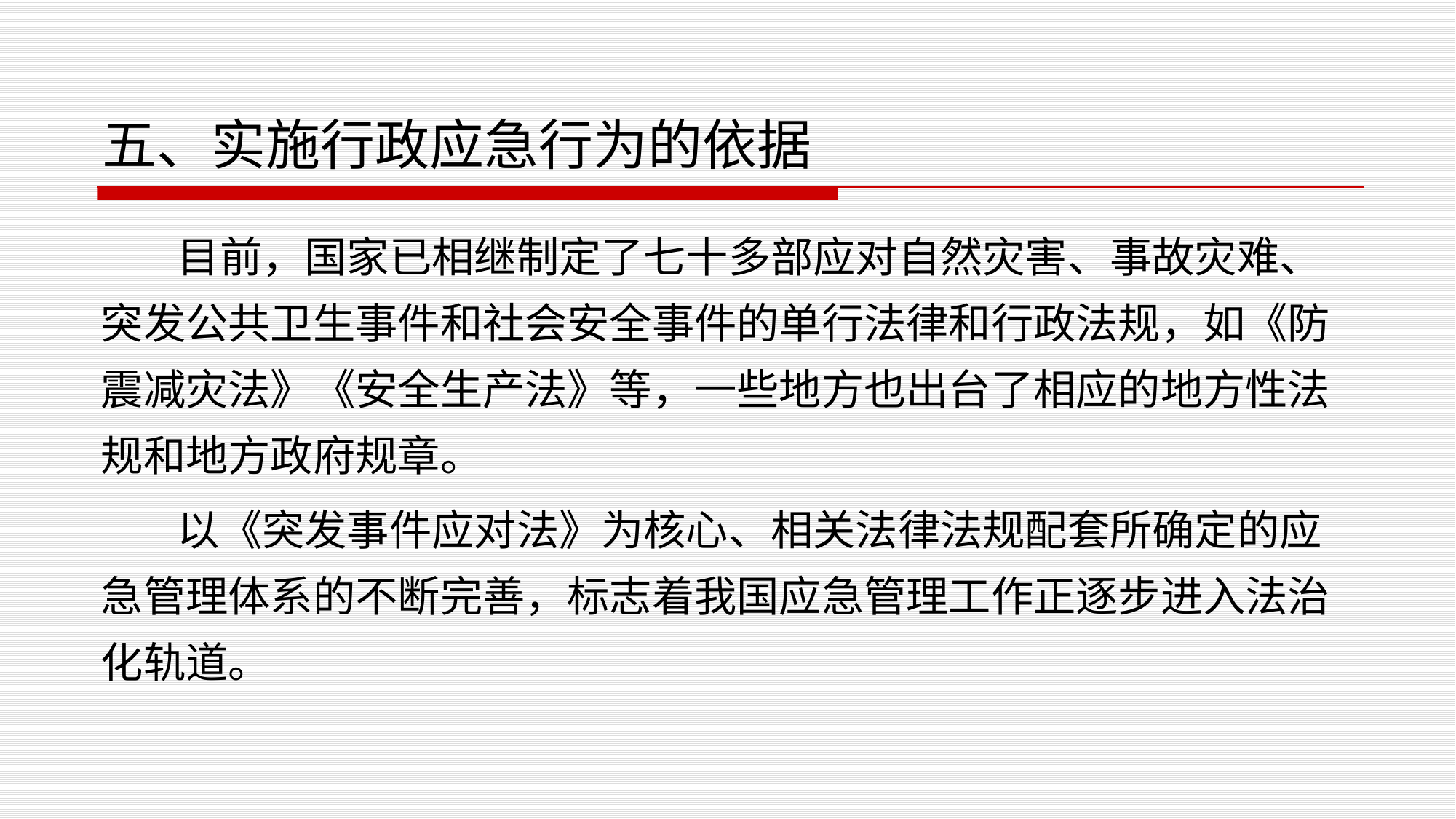

# 五、实施行政应急行为的依据
       目前，国家已相继制定了七十多部应对自然灾害、事故灾难、突发公共卫生事件和社会安全事件的单行法律和行政法规，如《防震减灾法》《安全生产法》等，一些地方也出台了相应的地方性法规和地方政府规章。
       以《突发事件应对法》为核心、相关法律法规配套所确定的应急管理体系的不断完善，标志着我国应急管理工作正逐步进入法治化轨道。